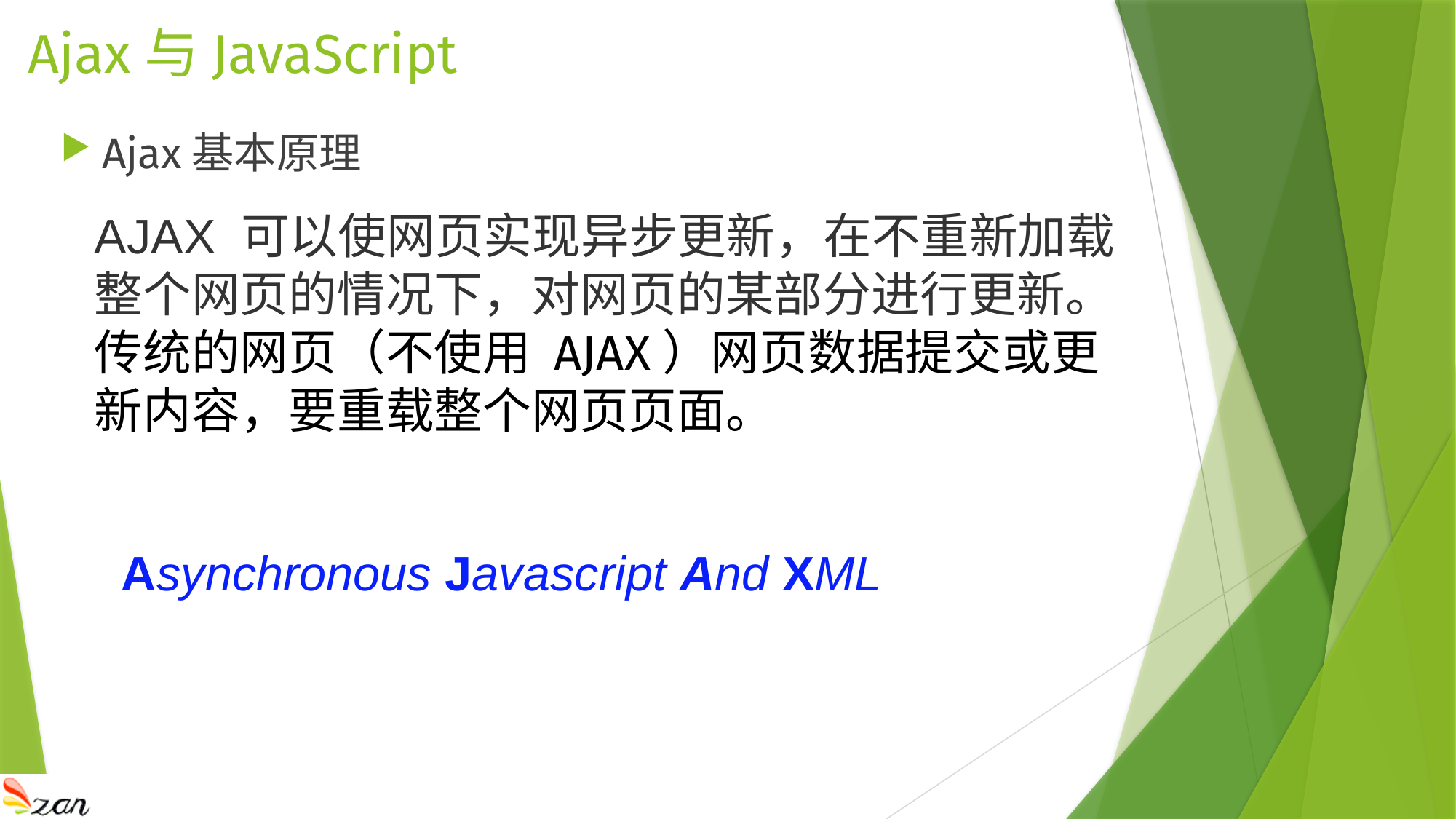

# Ajax与JavaScript
Ajax基本原理
AJAX 可以使网页实现异步更新，在不重新加载整个网页的情况下，对网页的某部分进行更新。
传统的网页（不使用 AJAX）网页数据提交或更新内容，要重载整个网页页面。
Asynchronous Javascript And XML